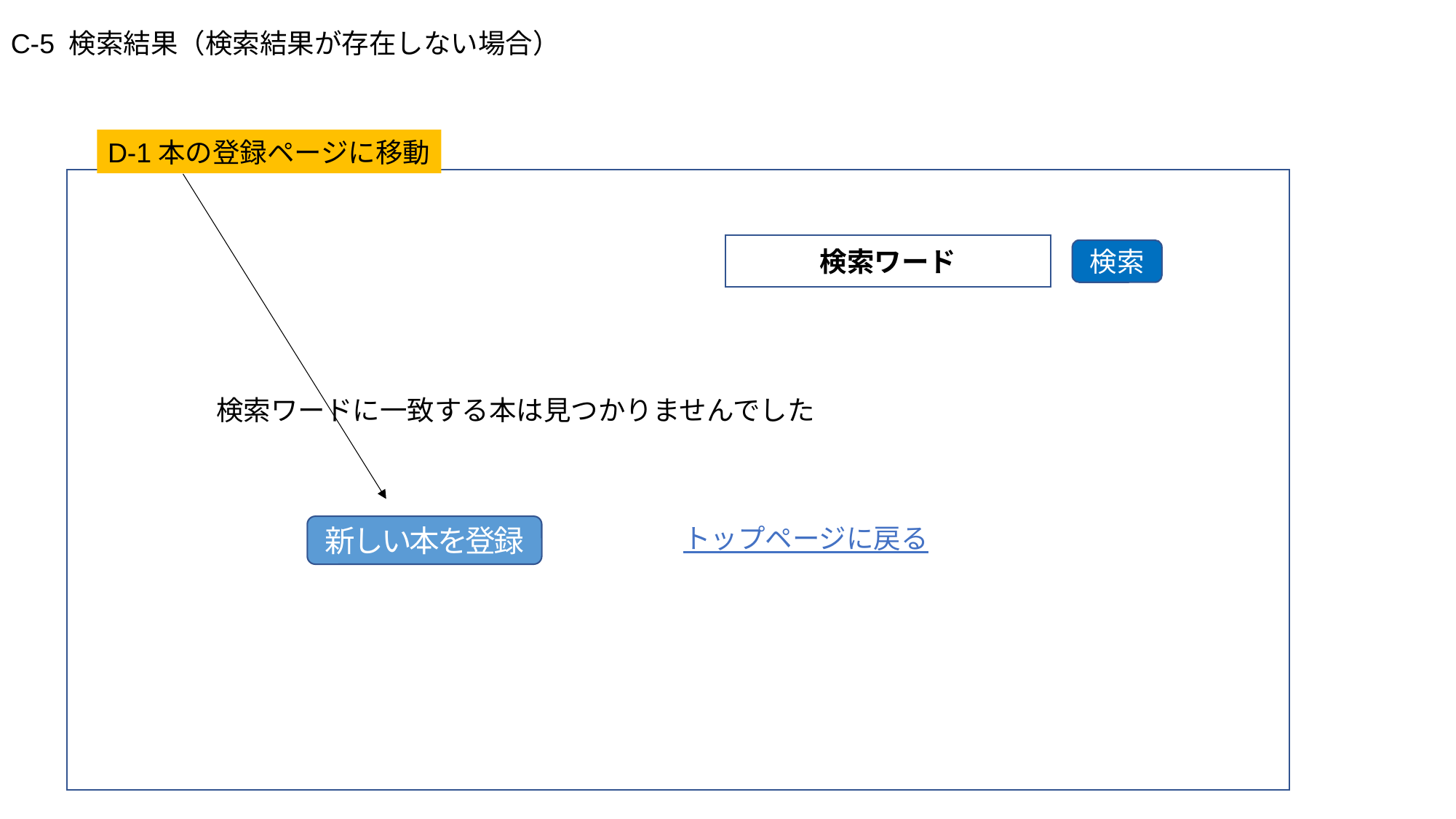

C-5 検索結果（検索結果が存在しない場合）
D-1本の登録ページに移動

検索ワード
検索
検索ワードに一致する本は見つかりませんでした
新しい本を登録
トップページに戻る